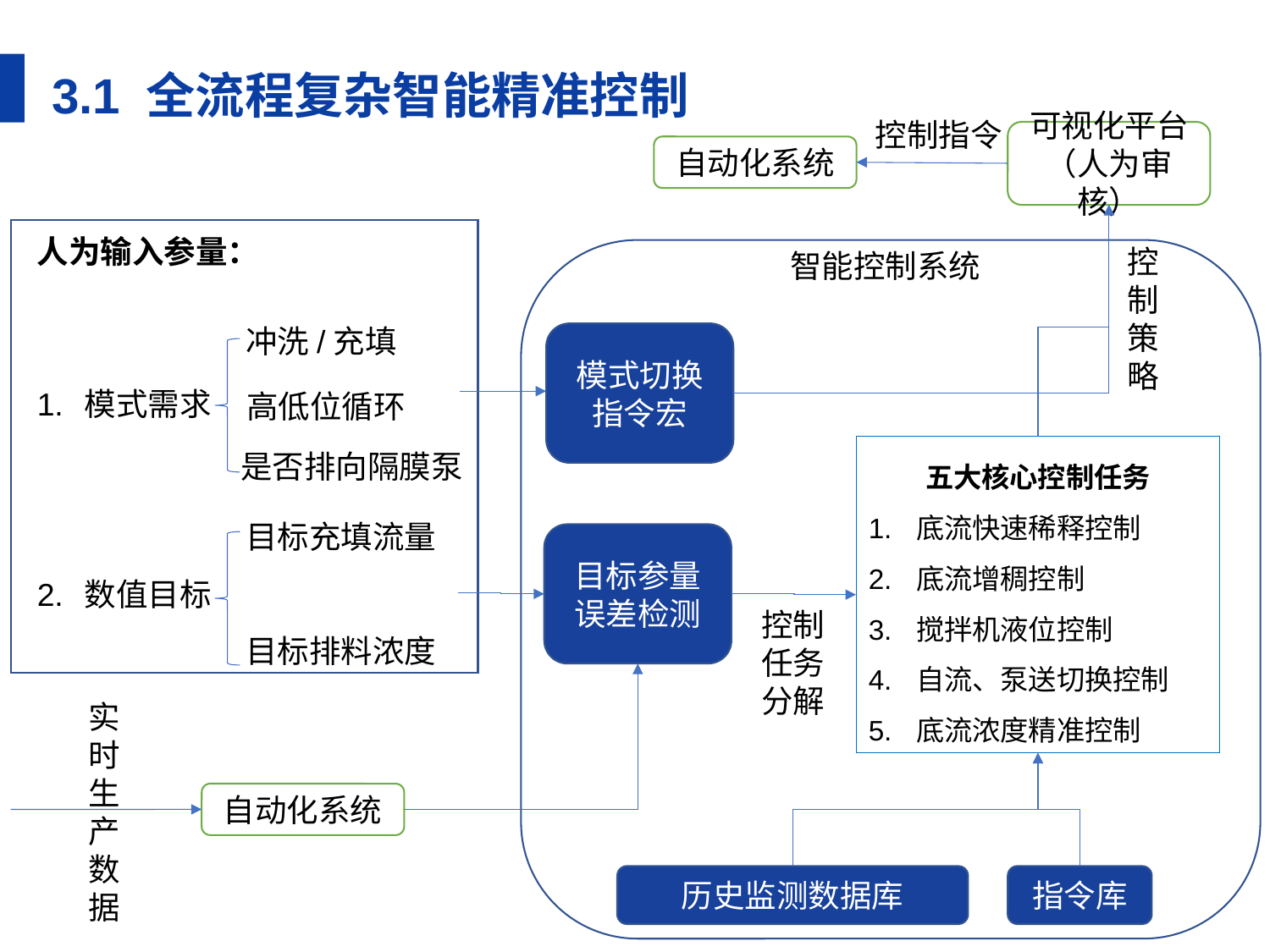

3.1 全流程复杂智能精准控制

控制指令
可视化平台（人为审核）
自动化系统

人为输入参量：

模式需求

数值目标
控制策略

智能控制系统
冲洗/充填
模式切换指令宏

高低位循环
五大核心控制任务
底流快速稀释控制
底流增稠控制
搅拌机液位控制
自流、泵送切换控制
底流浓度精准控制
是否排向隔膜泵
目标充填流量

目标排料浓度
目标参量误差检测

控制任务分解
实时生产数据
自动化系统
指令库
历史监测数据库